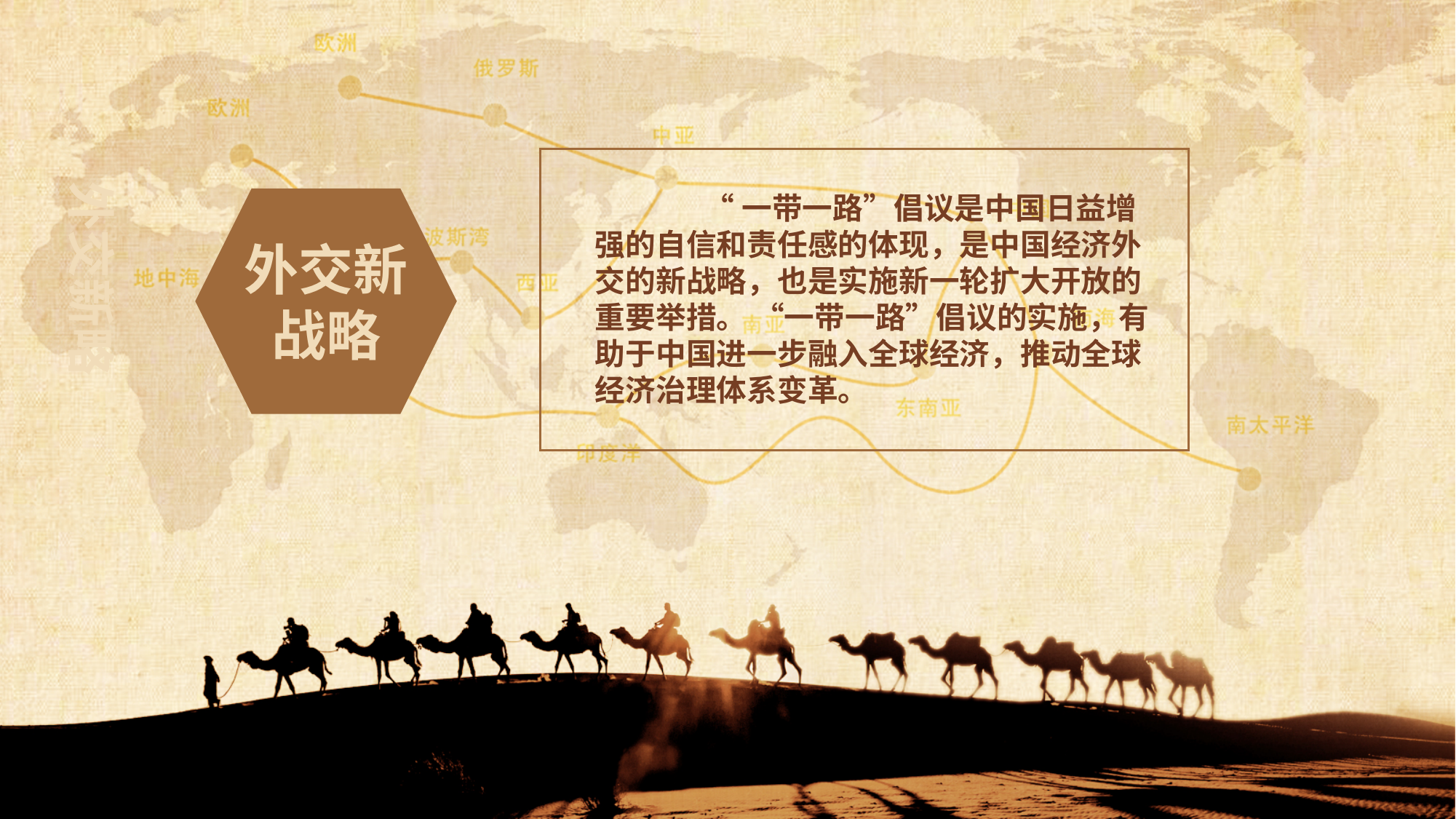

外交新略
	“一带一路”倡议是中国日益增强的自信和责任感的体现，是中国经济外交的新战略，也是实施新一轮扩大开放的重要举措。 “一带一路”倡议的实施，有助于中国进一步融入全球经济，推动全球经济治理体系变革。
外交新战略